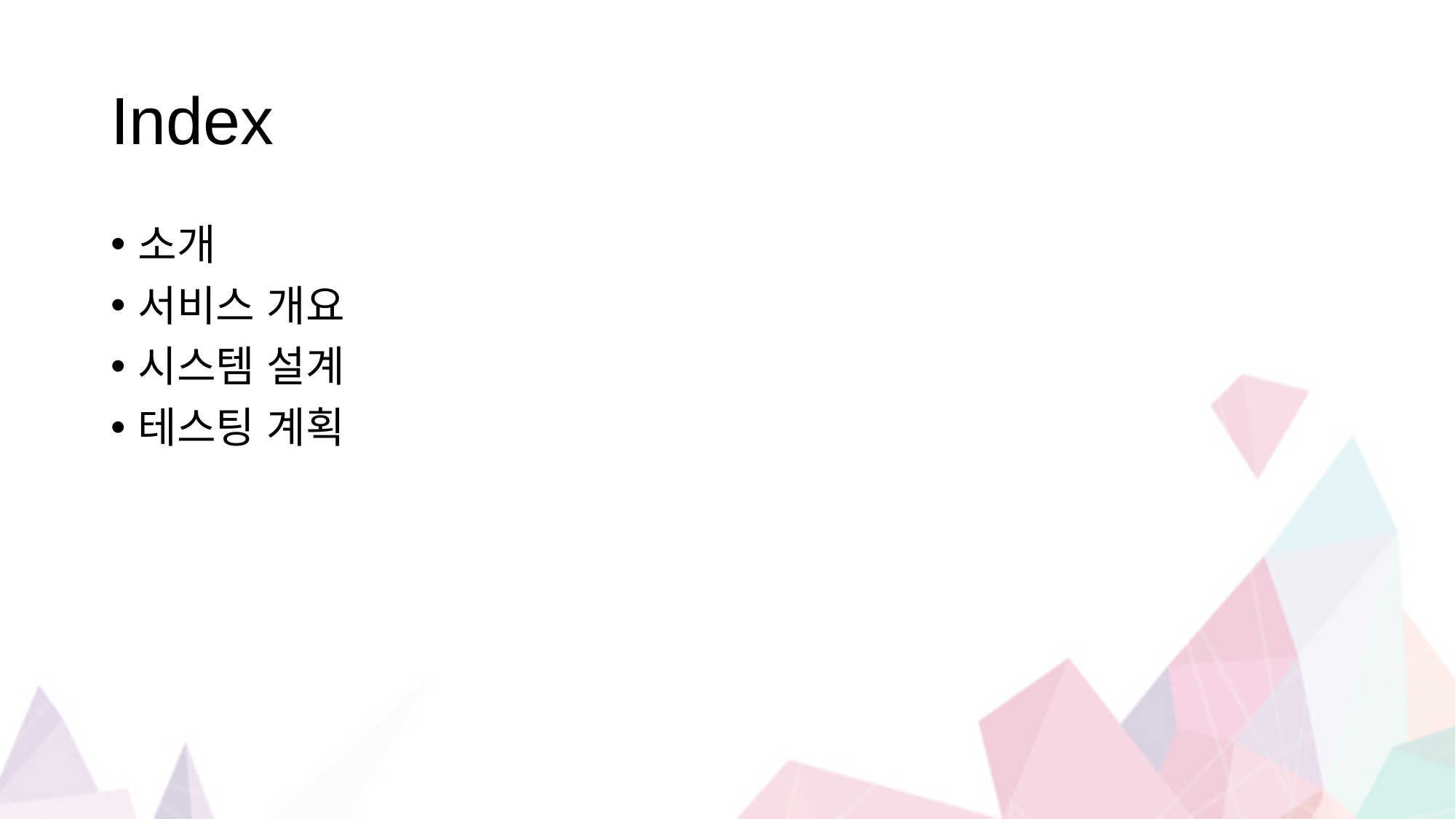

# Index
소개
서비스 개요
시스템 설계
테스팅 계획